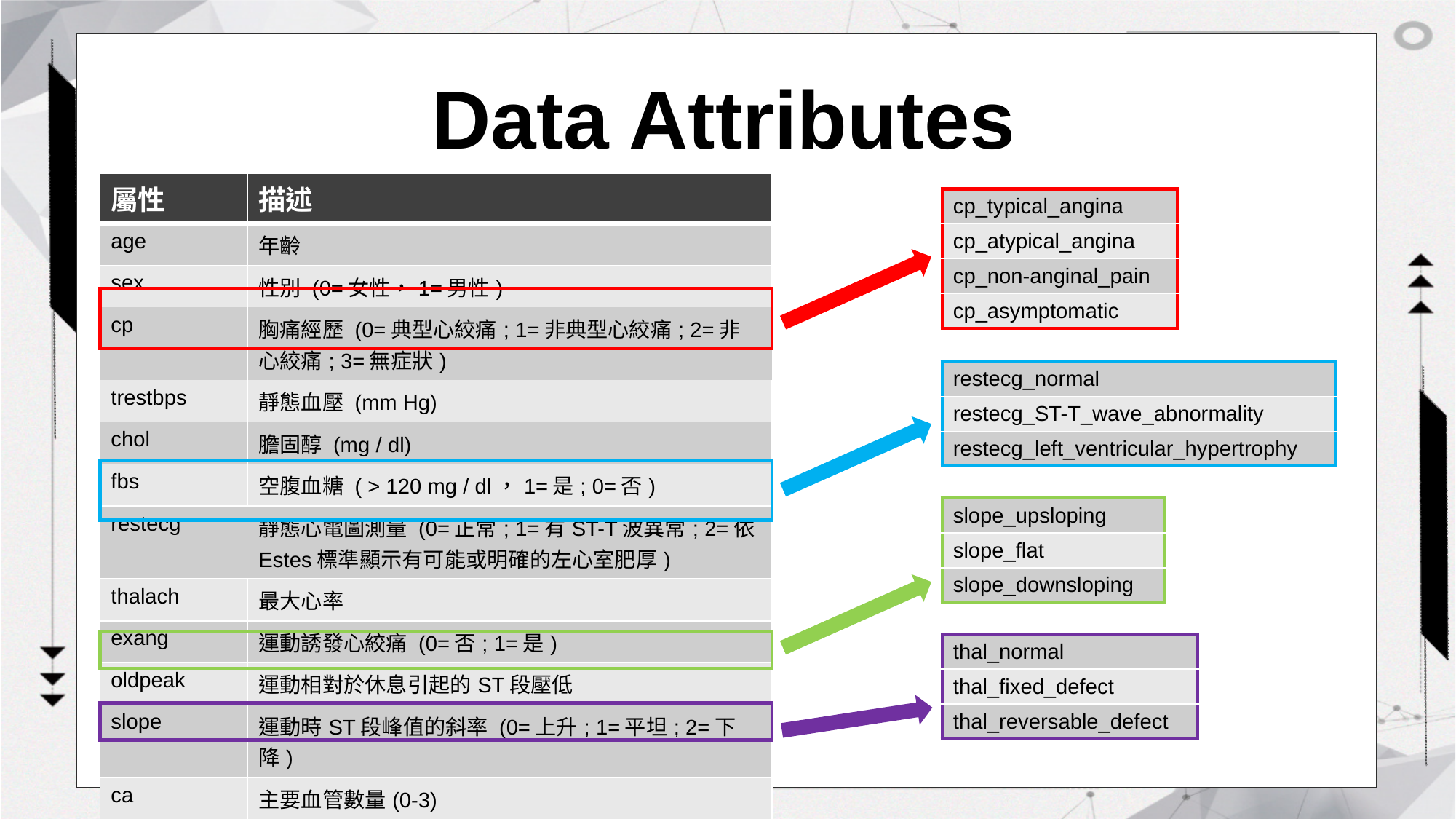

# Data Attributes
| 屬性 | 描述 |
| --- | --- |
| age | 年齡 |
| sex | 性別 (0=女性，1=男性) |
| cp | 胸痛經歷 (0=典型心絞痛; 1=非典型心絞痛; 2=非心絞痛; 3=無症狀) |
| trestbps | 靜態血壓 (mm Hg) |
| chol | 膽固醇 (mg / dl) |
| fbs | 空腹血糖 ( > 120 mg / dl，1=是; 0=否) |
| restecg | 靜態心電圖測量 (0=正常; 1=有ST-T波異常; 2=依Estes標準顯示有可能或明確的左心室肥厚) |
| thalach | 最大心率 |
| exang | 運動誘發心絞痛 (0=否; 1=是) |
| oldpeak | 運動相對於休息引起的ST段壓低 |
| slope | 運動時ST段峰值的斜率 (0=上升; 1=平坦; 2=下降) |
| ca | 主要血管數量(0-3) |
| thal | 地中海貧血 (1=正常; 2=固定缺陷; 3=可逆缺陷) |
| target | 心臟病 (0=否; 1=是) |
| cp\_typical\_angina |
| --- |
| cp\_atypical\_angina |
| cp\_non-anginal\_pain |
| cp\_asymptomatic |

| restecg\_normal |
| --- |
| restecg\_ST-T\_wave\_abnormality |
| restecg\_left\_ventricular\_hypertrophy |

| slope\_upsloping |
| --- |
| slope\_flat |
| slope\_downsloping |

| thal\_normal |
| --- |
| thal\_fixed\_defect |
| thal\_reversable\_defect |